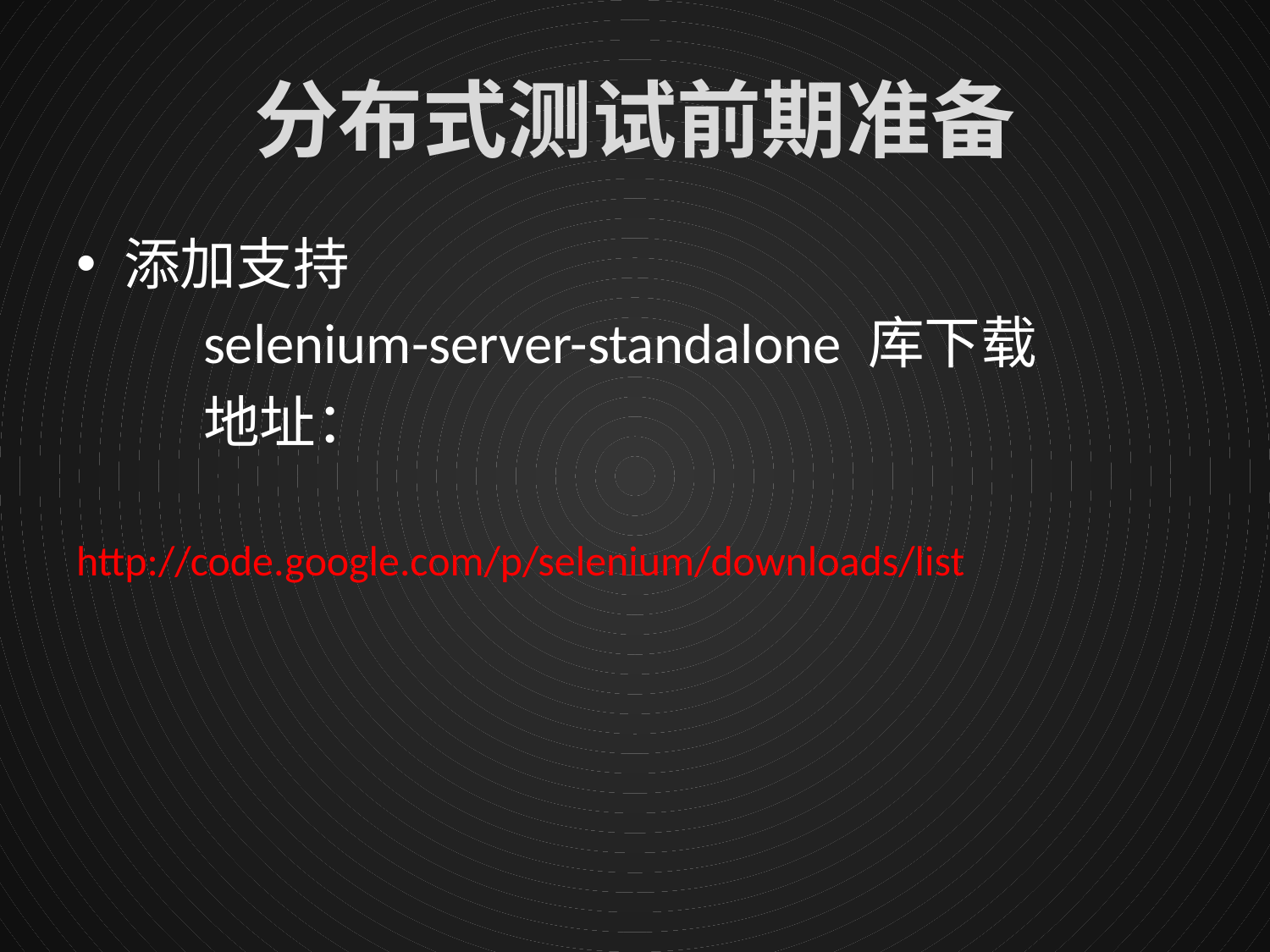

# 分布式测试前期准备
添加支持
	selenium-server-standalone 库下载
	地址：
		 http://code.google.com/p/selenium/downloads/list